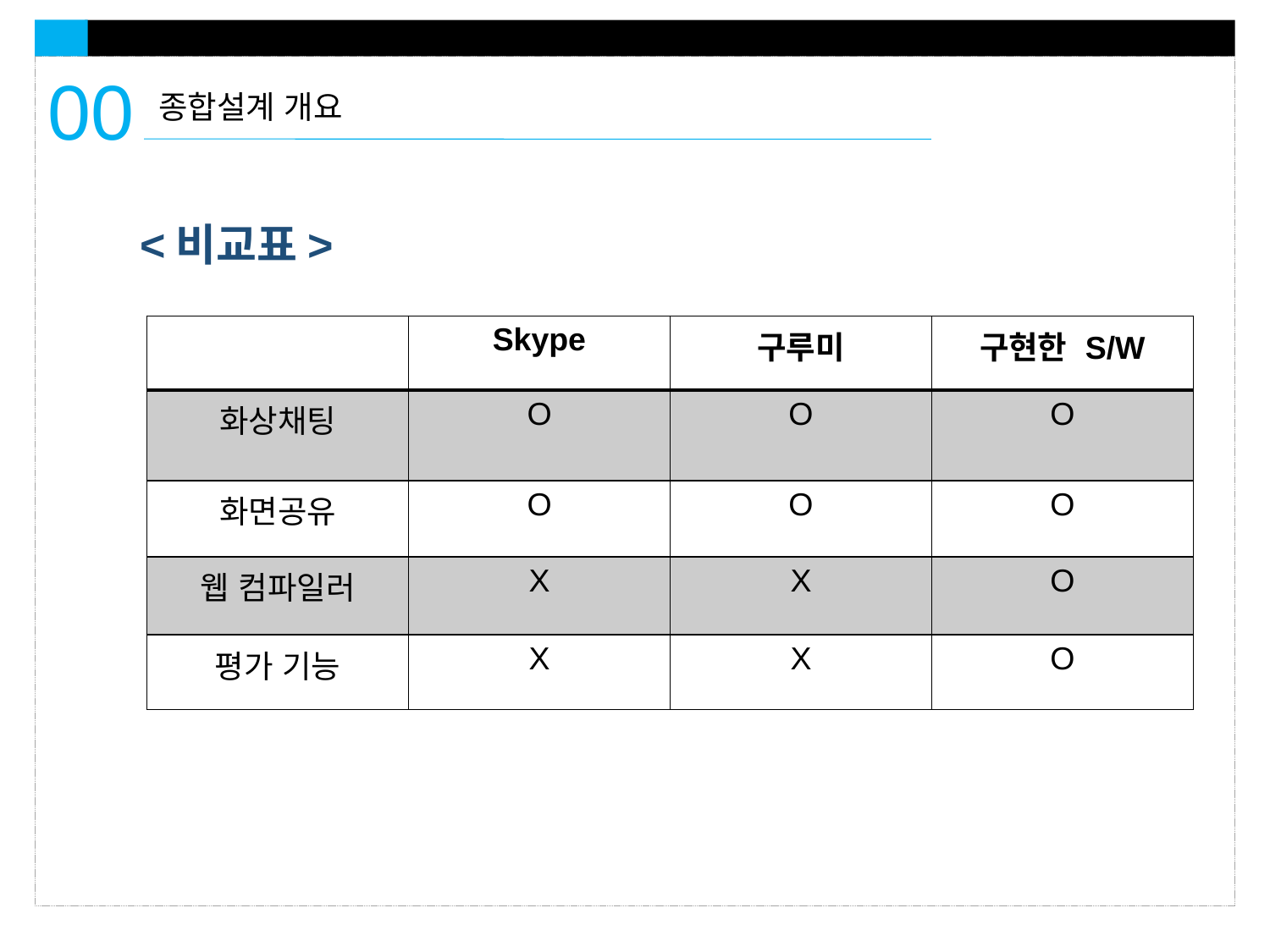

00

종합설계 개요

<비교표>
|  | Skype | 구루미 | 구현한 S/W |
| --- | --- | --- | --- |
| 화상채팅 | O | O | O |
| 화면공유 | O | O | O |
| 웹 컴파일러 | X | X | O |
| 평가 기능 | X | X | O |